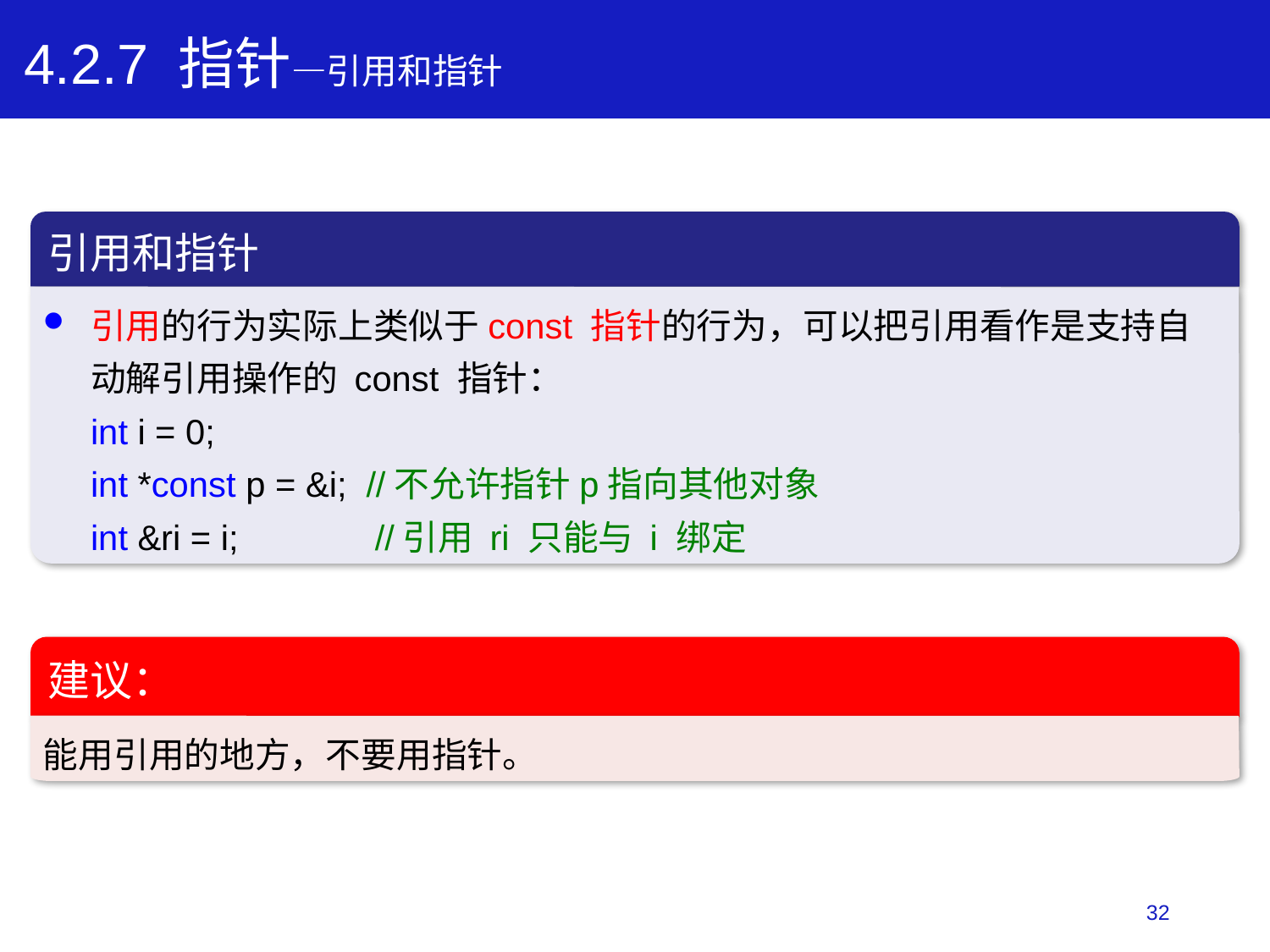

4.2.7 指针—引用和指针
引用和指针
引用的行为实际上类似于const 指针的行为，可以把引用看作是支持自动解引用操作的 const 指针：
int i = 0;
int *const p = &i;  //不允许指针p指向其他对象
int &ri = i;              //引用 ri 只能与 i 绑定
建议：
能用引用的地方，不要用指针。
32